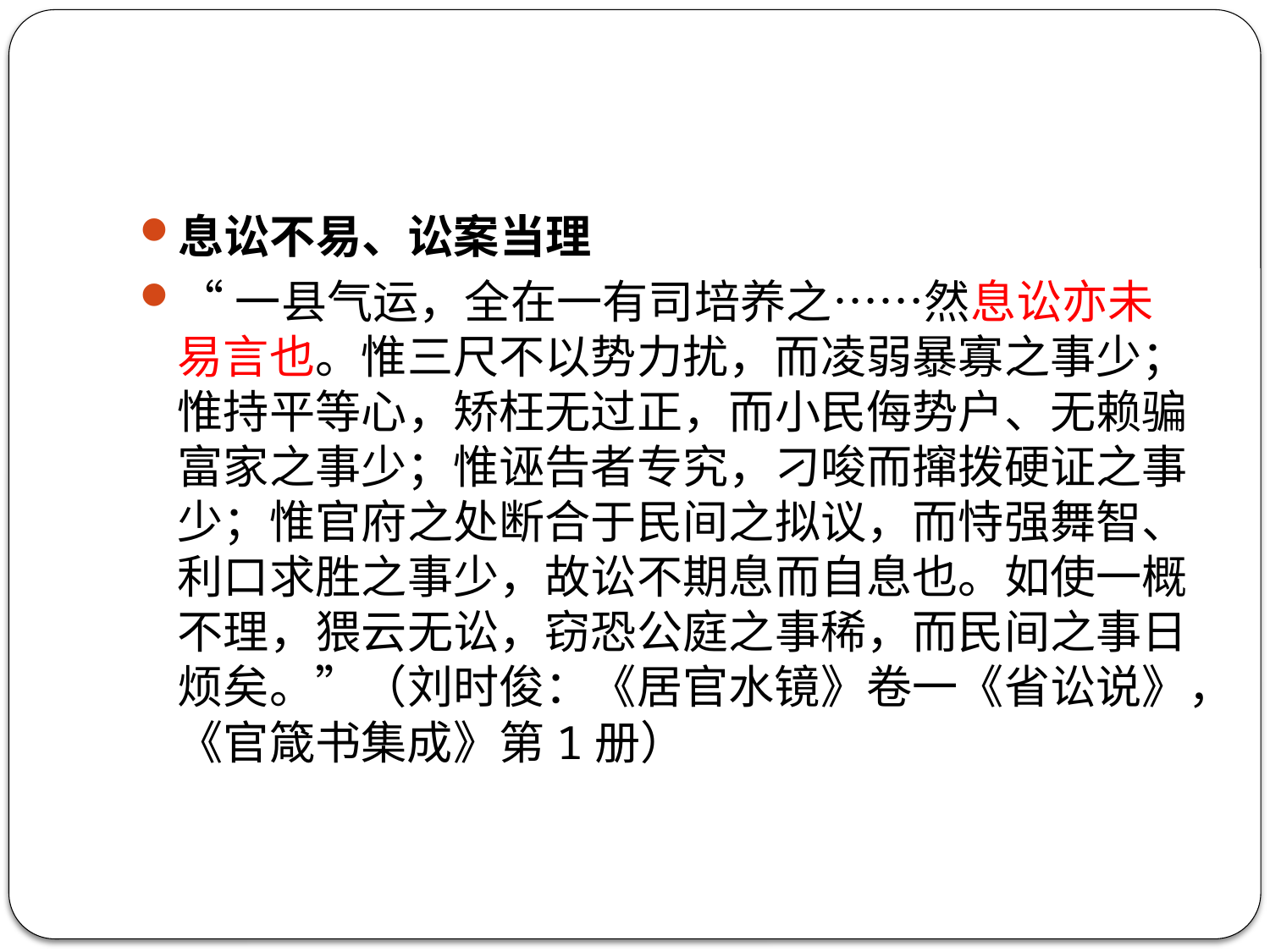

#
息讼不易、讼案当理
“一县气运，全在一有司培养之……然息讼亦未易言也。惟三尺不以势力扰，而凌弱暴寡之事少；惟持平等心，矫枉无过正，而小民侮势户、无赖骗富家之事少；惟诬告者专究，刁唆而撺拨硬证之事少；惟官府之处断合于民间之拟议，而恃强舞智、利口求胜之事少，故讼不期息而自息也。如使一概不理，猥云无讼，窃恐公庭之事稀，而民间之事日烦矣。”（刘时俊：《居官水镜》卷一《省讼说》，《官箴书集成》第1册）